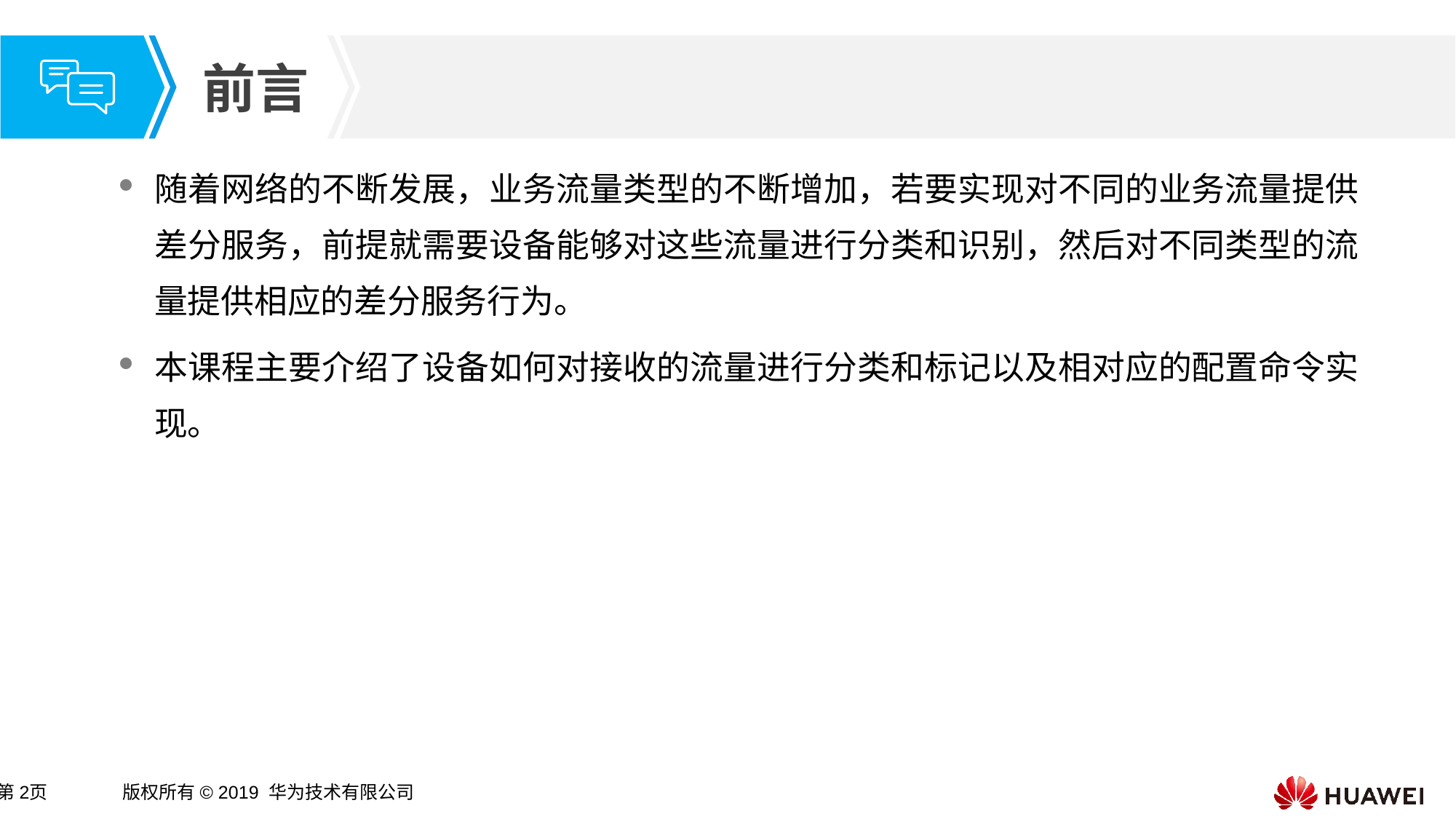

随着网络的不断发展，业务流量类型的不断增加，若要实现对不同的业务流量提供差分服务，前提就需要设备能够对这些流量进行分类和识别，然后对不同类型的流量提供相应的差分服务行为。
本课程主要介绍了设备如何对接收的流量进行分类和标记以及相对应的配置命令实现。